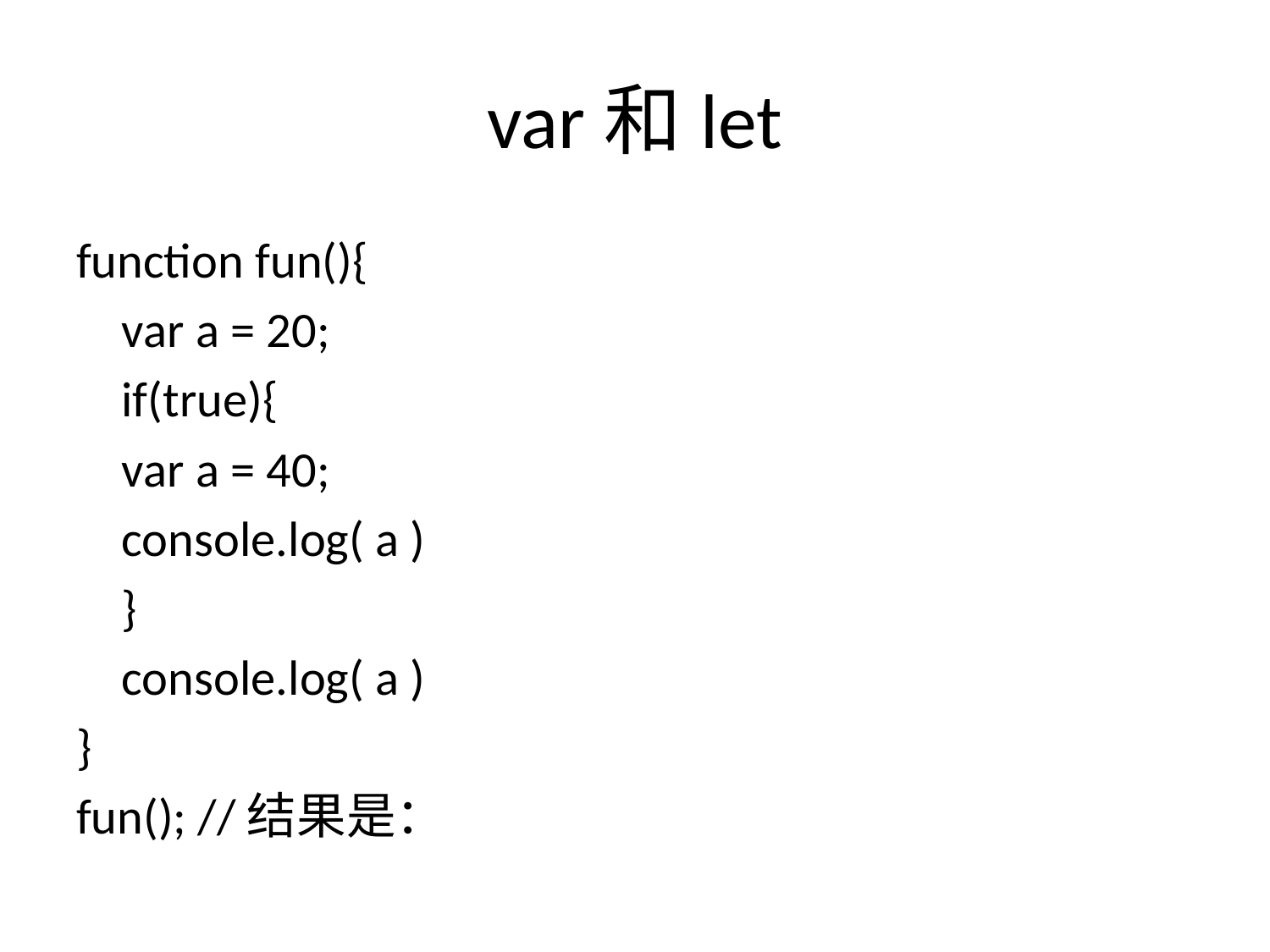

# var和let
function fun(){
	var a = 20;
	if(true){
		var a = 40;
		console.log( a )
	}
	console.log( a )
}
fun(); //结果是：